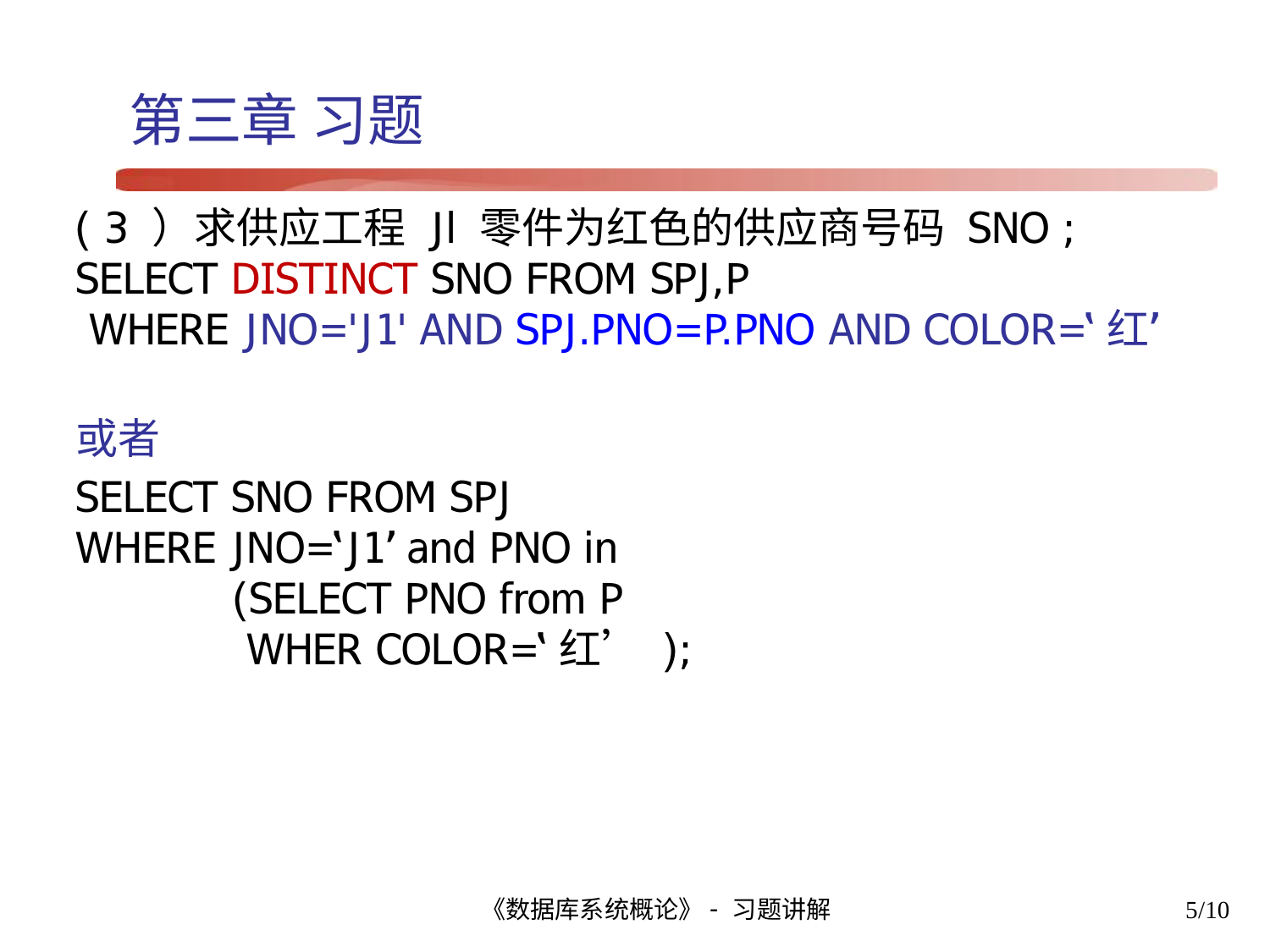

# 第三章 习题
( 3 ）求供应工程 Jl 零件为红色的供应商号码 SNO ;
SELECT DISTINCT SNO FROM SPJ,P
 WHERE JNO='J1' AND SPJ.PNO=P.PNO AND COLOR=‘红’

或者
SELECT SNO FROM SPJ
WHERE JNO=‘J1’ and PNO in
            (SELECT PNO from P
             WHER COLOR=‘红’ );

《数据库系统概论》- 习题讲解
5/10